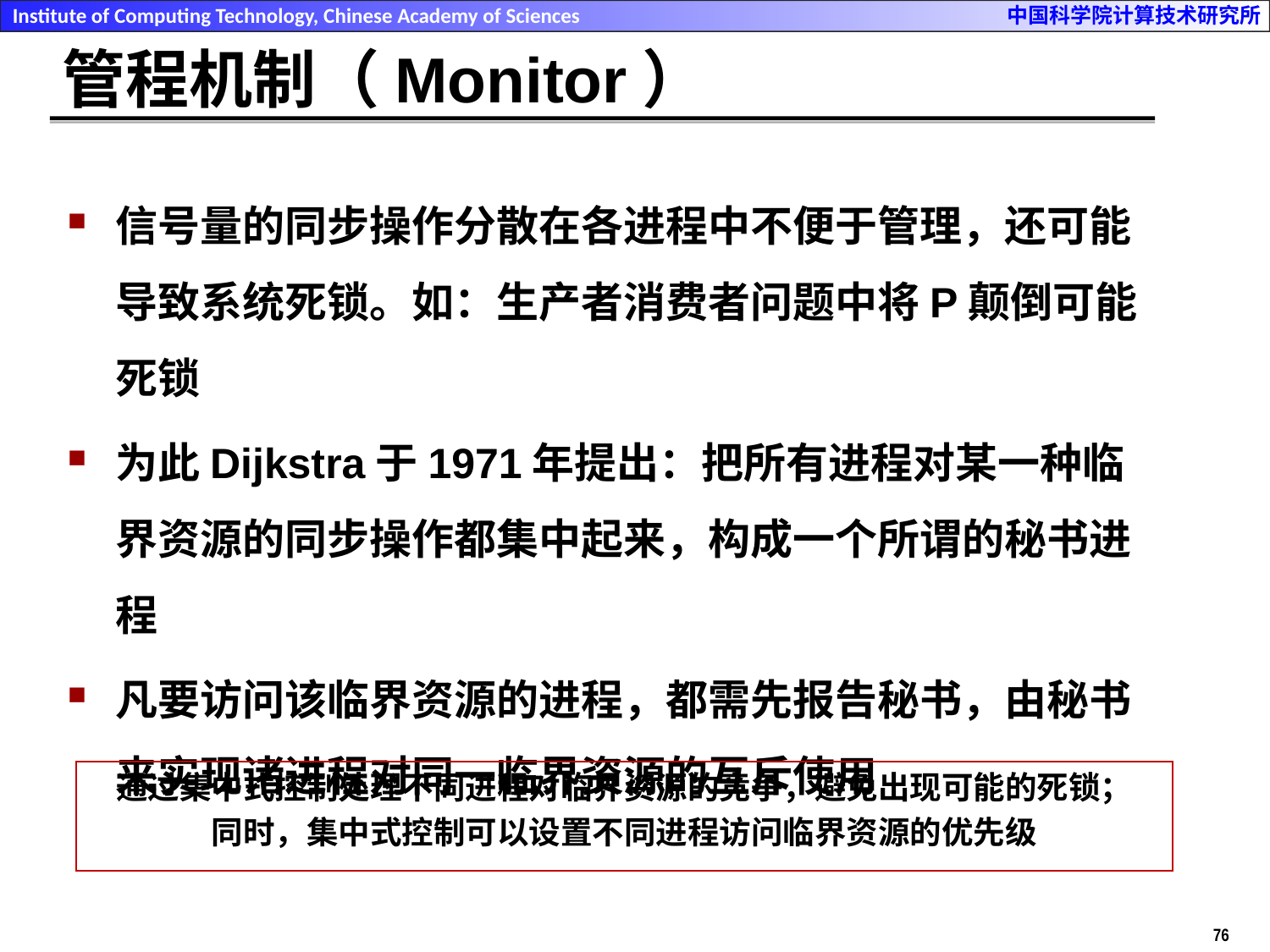

# 管程机制（Monitor）
信号量的同步操作分散在各进程中不便于管理，还可能导致系统死锁。如：生产者消费者问题中将P颠倒可能死锁
为此Dijkstra于1971年提出：把所有进程对某一种临界资源的同步操作都集中起来，构成一个所谓的秘书进程
凡要访问该临界资源的进程，都需先报告秘书，由秘书来实现诸进程对同一临界资源的互斥使用
通过集中式控制处理不同进程对临界资源的竞争，避免出现可能的死锁；
同时，集中式控制可以设置不同进程访问临界资源的优先级